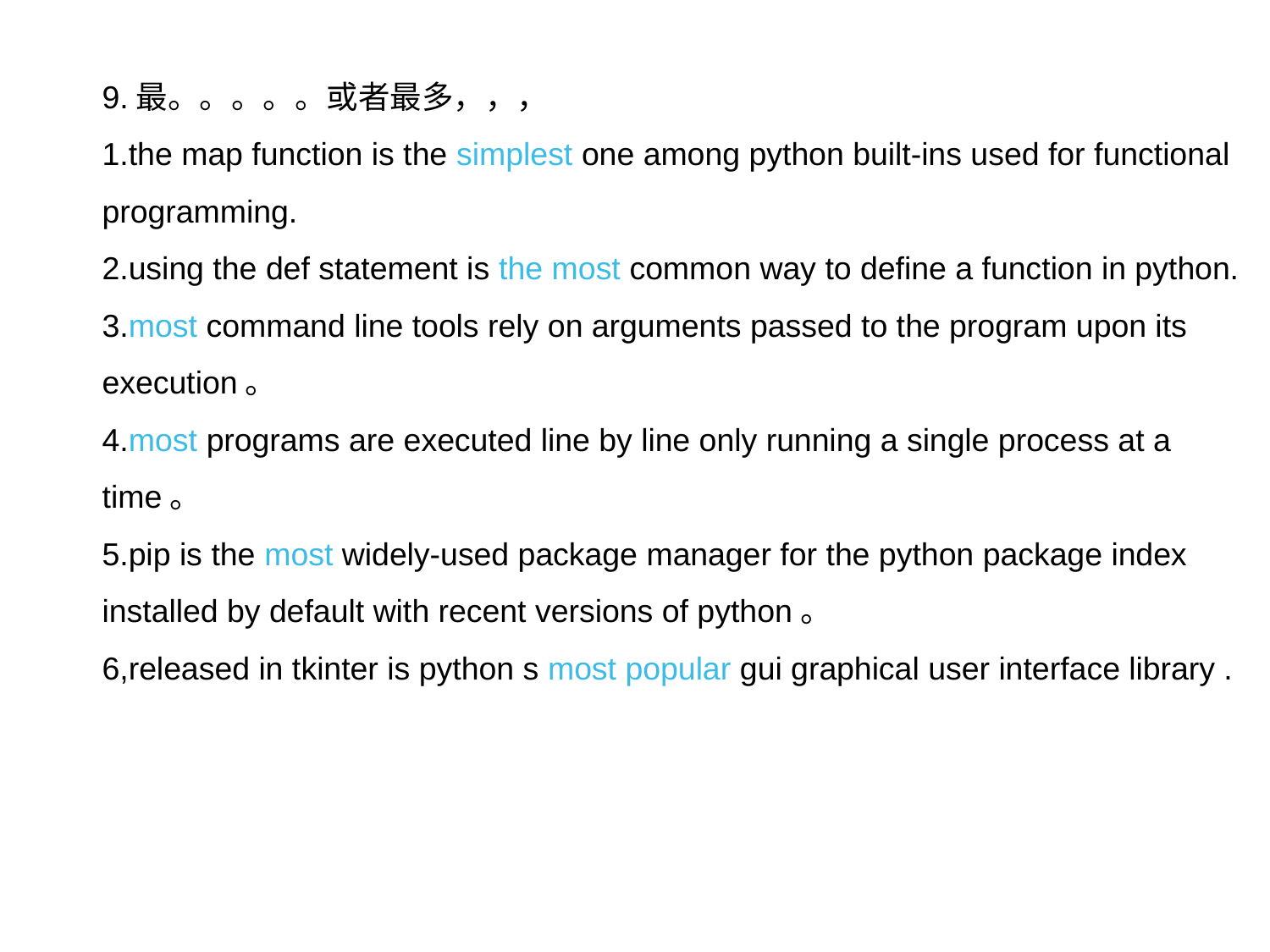

9.最。。。。。或者最多，，，
1.the map function is the simplest one among python built-ins used for functional programming.
2.using the def statement is the most common way to define a function in python.
3.most command line tools rely on arguments passed to the program upon its execution。
4.most programs are executed line by line only running a single process at a time。
5.pip is the most widely-used package manager for the python package index installed by default with recent versions of python。
6,released in tkinter is python s most popular gui graphical user interface library .